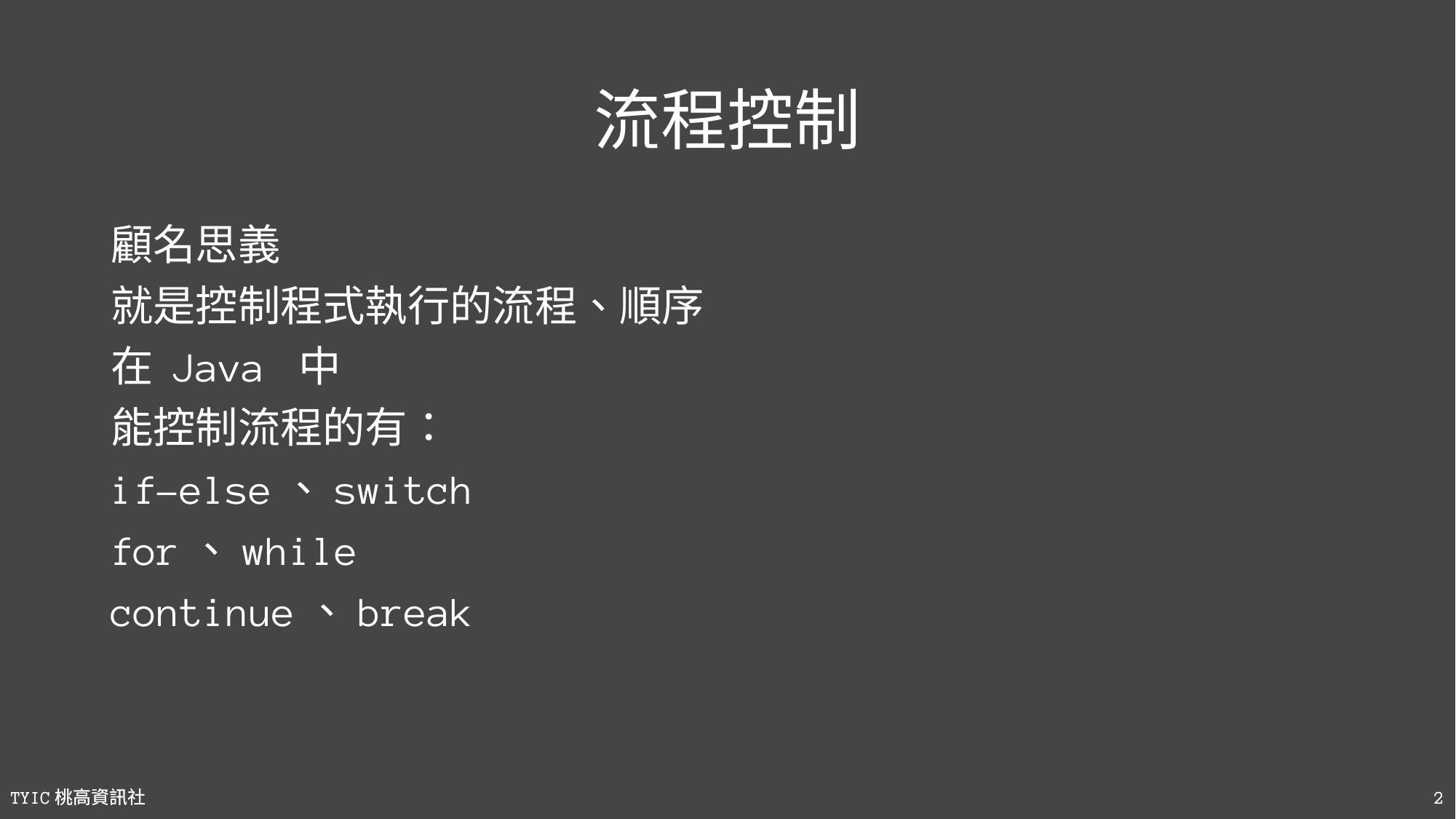

# 流程控制
顧名思義
就是控制程式執行的流程、順序
在 Java 中
能控制流程的有：
if-else、switch
for、while
continue、break